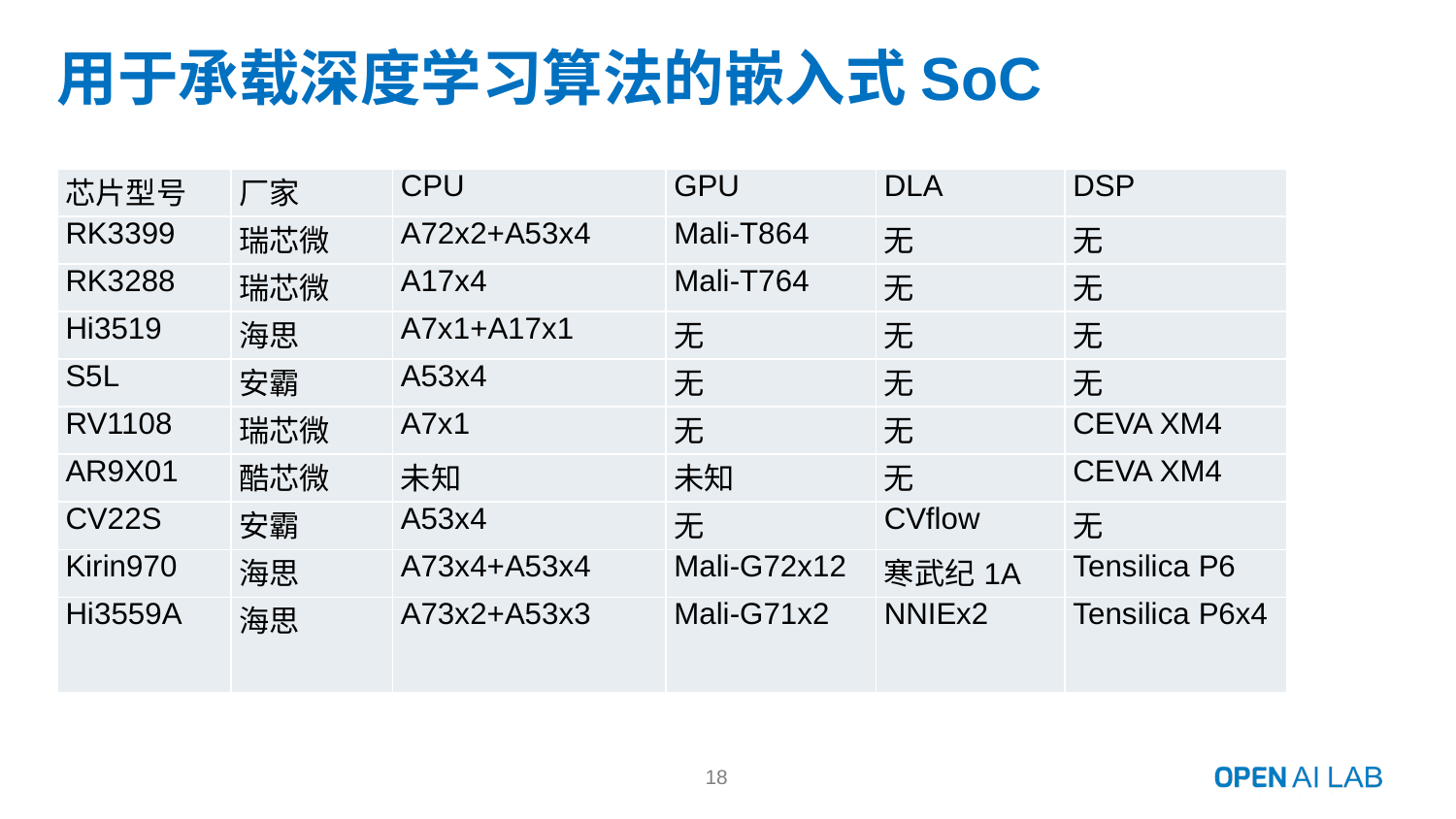

# 用于承载深度学习算法的嵌入式SoC
| 芯片型号 | 厂家 | CPU | GPU | DLA | DSP |
| --- | --- | --- | --- | --- | --- |
| RK3399 | 瑞芯微 | A72x2+A53x4 | Mali-T864 | 无 | 无 |
| RK3288 | 瑞芯微 | A17x4 | Mali-T764 | 无 | 无 |
| Hi3519 | 海思 | A7x1+A17x1 | 无 | 无 | 无 |
| S5L | 安霸 | A53x4 | 无 | 无 | 无 |
| RV1108 | 瑞芯微 | A7x1 | 无 | 无 | CEVA XM4 |
| AR9X01 | 酷芯微 | 未知 | 未知 | 无 | CEVA XM4 |
| CV22S | 安霸 | A53x4 | 无 | CVflow | 无 |
| Kirin970 | 海思 | A73x4+A53x4 | Mali-G72x12 | 寒武纪1A | Tensilica P6 |
| Hi3559A | 海思 | A73x2+A53x3 | Mali-G71x2 | NNIEx2 | Tensilica P6x4 |